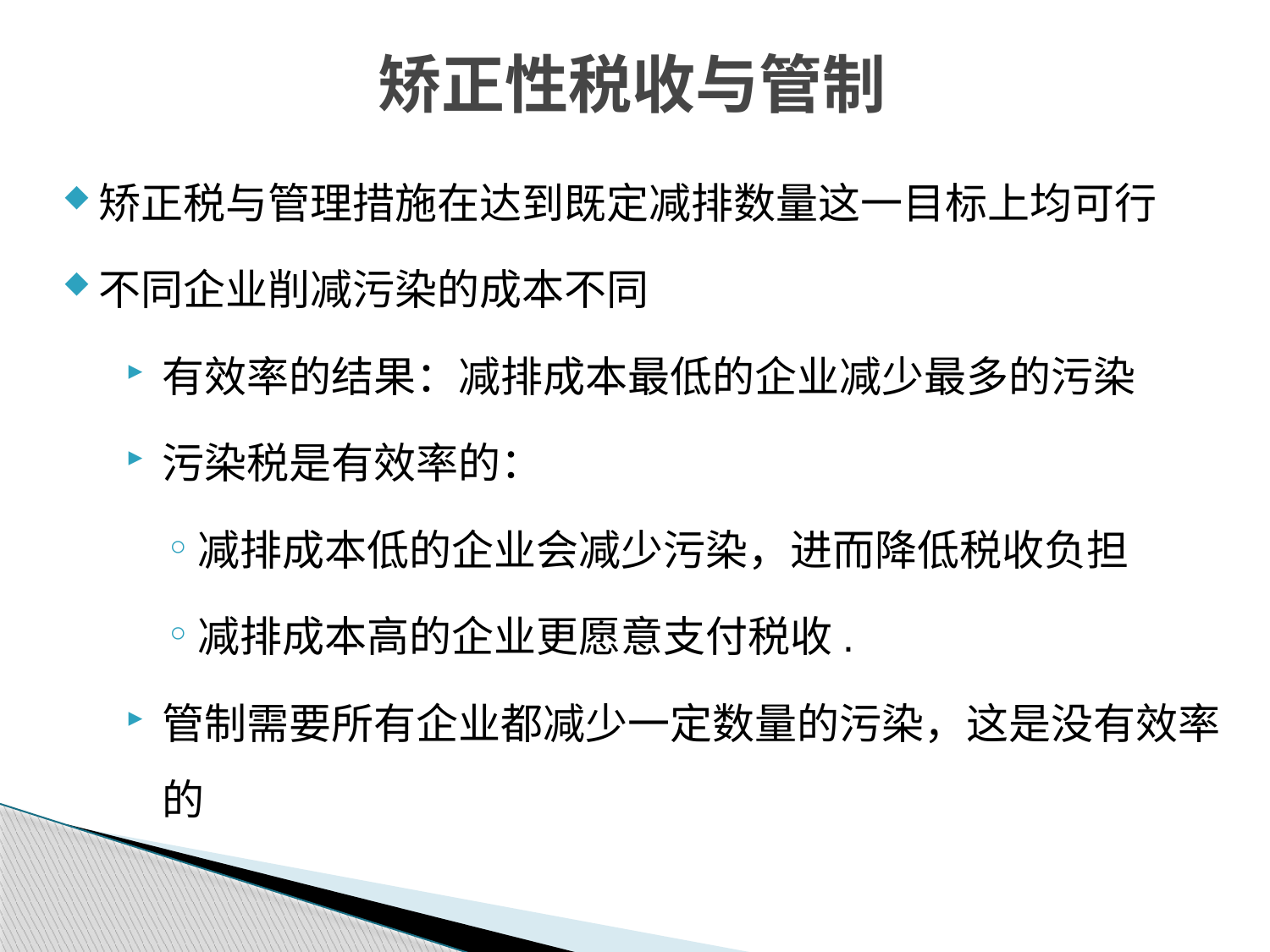

矫正性税收与管制
矫正税与管理措施在达到既定减排数量这一目标上均可行
不同企业削减污染的成本不同
有效率的结果：减排成本最低的企业减少最多的污染
污染税是有效率的：
减排成本低的企业会减少污染，进而降低税收负担
减排成本高的企业更愿意支付税收.
管制需要所有企业都减少一定数量的污染，这是没有效率的